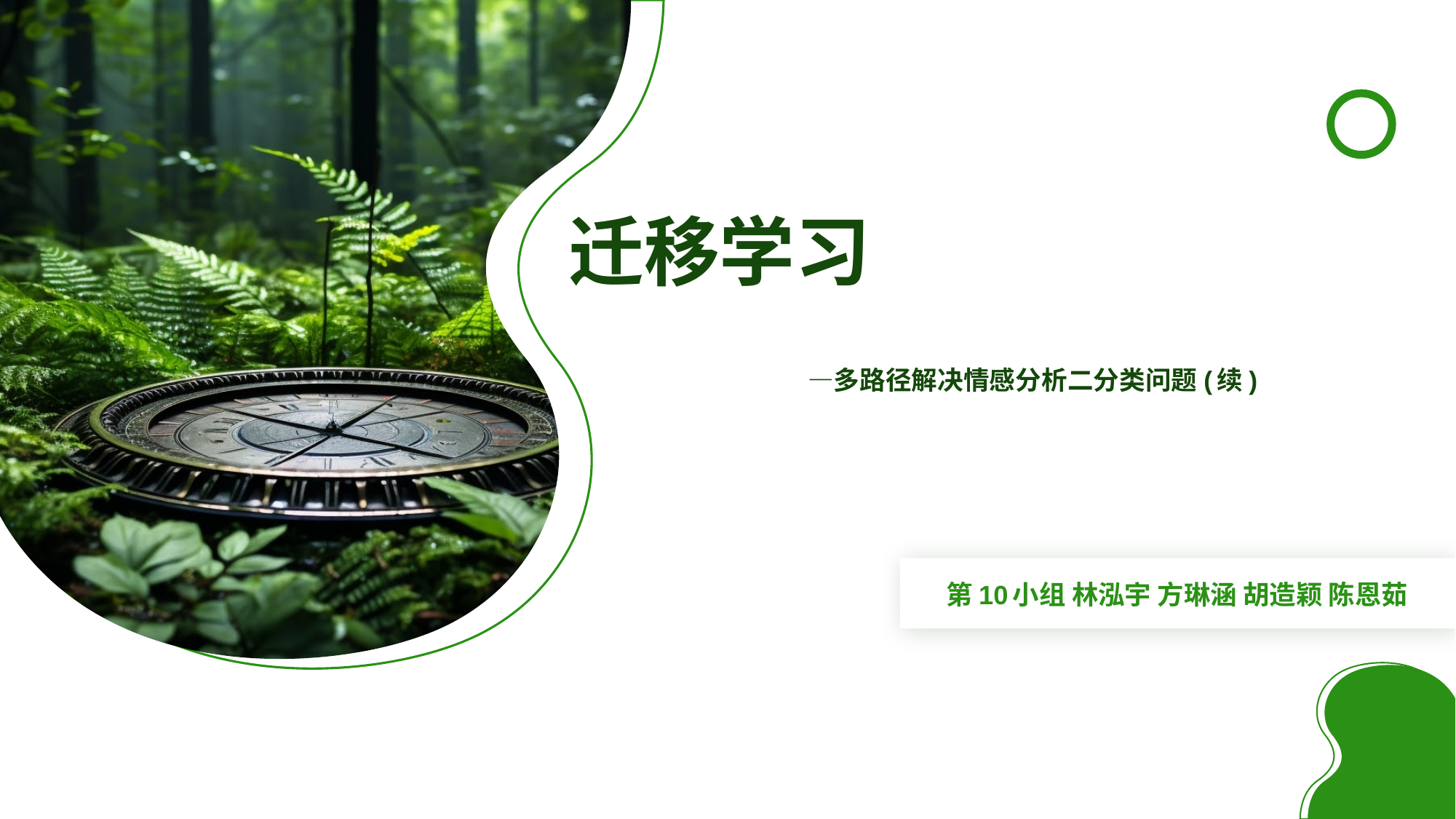

# 迁移学习 —多路径解决情感分析二分类问题(续)
第10小组 林泓宇 方琳涵 胡造颖 陈恩茹